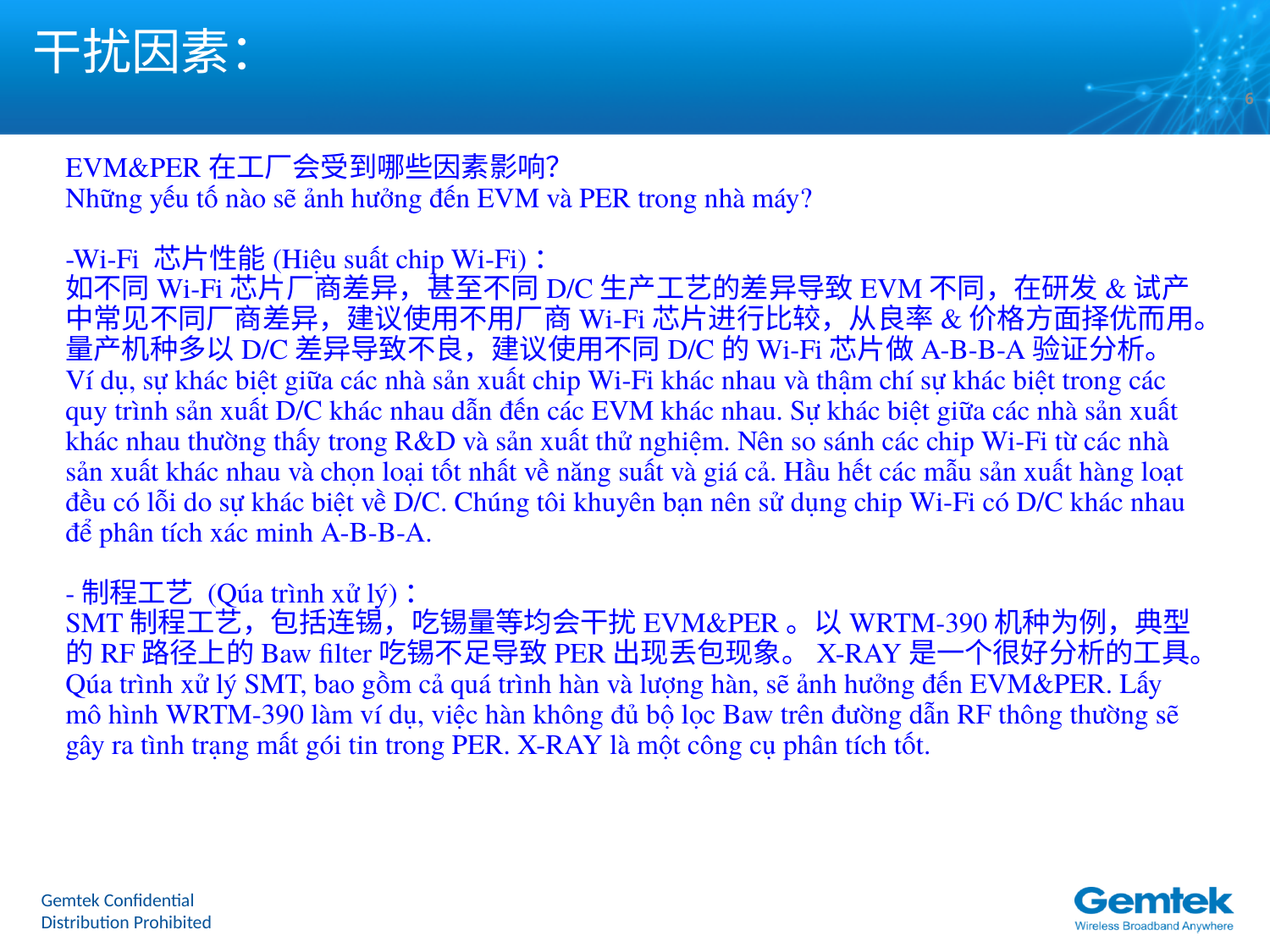

干扰因素：
6
EVM&PER在工厂会受到哪些因素影响？
Những yếu tố nào sẽ ảnh hưởng đến EVM và PER trong nhà máy?

-Wi-Fi 芯片性能(Hiệu suất chip Wi-Fi)：
如不同Wi-Fi芯片厂商差异，甚至不同D/C生产工艺的差异导致EVM不同，在研发&试产中常见不同厂商差异，建议使用不用厂商Wi-Fi芯片进行比较，从良率&价格方面择优而用。量产机种多以D/C差异导致不良，建议使用不同D/C的Wi-Fi芯片做A-B-B-A验证分析。
Ví dụ, sự khác biệt giữa các nhà sản xuất chip Wi-Fi khác nhau và thậm chí sự khác biệt trong các quy trình sản xuất D/C khác nhau dẫn đến các EVM khác nhau. Sự khác biệt giữa các nhà sản xuất khác nhau thường thấy trong R&D và sản xuất thử nghiệm. Nên so sánh các chip Wi-Fi từ các nhà sản xuất khác nhau và chọn loại tốt nhất về năng suất và giá cả. Hầu hết các mẫu sản xuất hàng loạt đều có lỗi do sự khác biệt về D/C. Chúng tôi khuyên bạn nên sử dụng chip Wi-Fi có D/C khác nhau để phân tích xác minh A-B-B-A.

-制程工艺 (Qúa trình xử lý)：
SMT制程工艺，包括连锡，吃锡量等均会干扰EVM&PER。以WRTM-390机种为例，典型的RF路径上的Baw filter吃锡不足导致PER出现丢包现象。X-RAY是一个很好分析的工具。
Qúa trình xử lý SMT, bao gồm cả quá trình hàn và lượng hàn, sẽ ảnh hưởng đến EVM&PER. Lấy mô hình WRTM-390 làm ví dụ, việc hàn không đủ bộ lọc Baw trên đường dẫn RF thông thường sẽ gây ra tình trạng mất gói tin trong PER. X-RAY là một công cụ phân tích tốt.